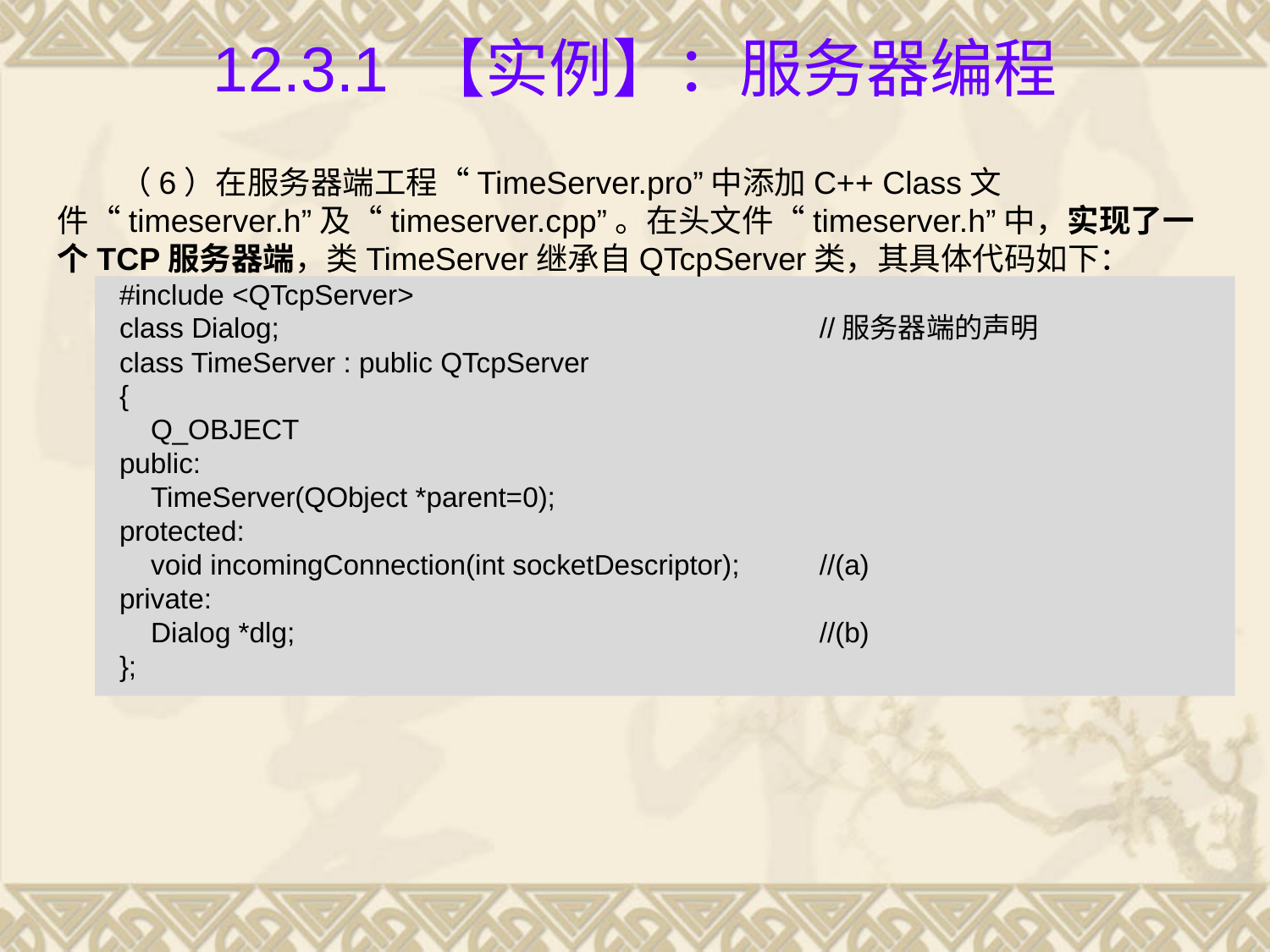

# 12.3.1 【实例】：服务器编程
（6）在服务器端工程“TimeServer.pro”中添加C++ Class文件“timeserver.h”及“timeserver.cpp”。在头文件“timeserver.h”中，实现了一个TCP服务器端，类TimeServer继承自QTcpServer类，其具体代码如下：
#include <QTcpServer>
class Dialog;                         			//服务器端的声明
class TimeServer : public QTcpServer
{
    Q_OBJECT
public:
    TimeServer(QObject *parent=0);
protected:
    void incomingConnection(int socketDescriptor);	//(a)
private:
    Dialog *dlg;					//(b)
};